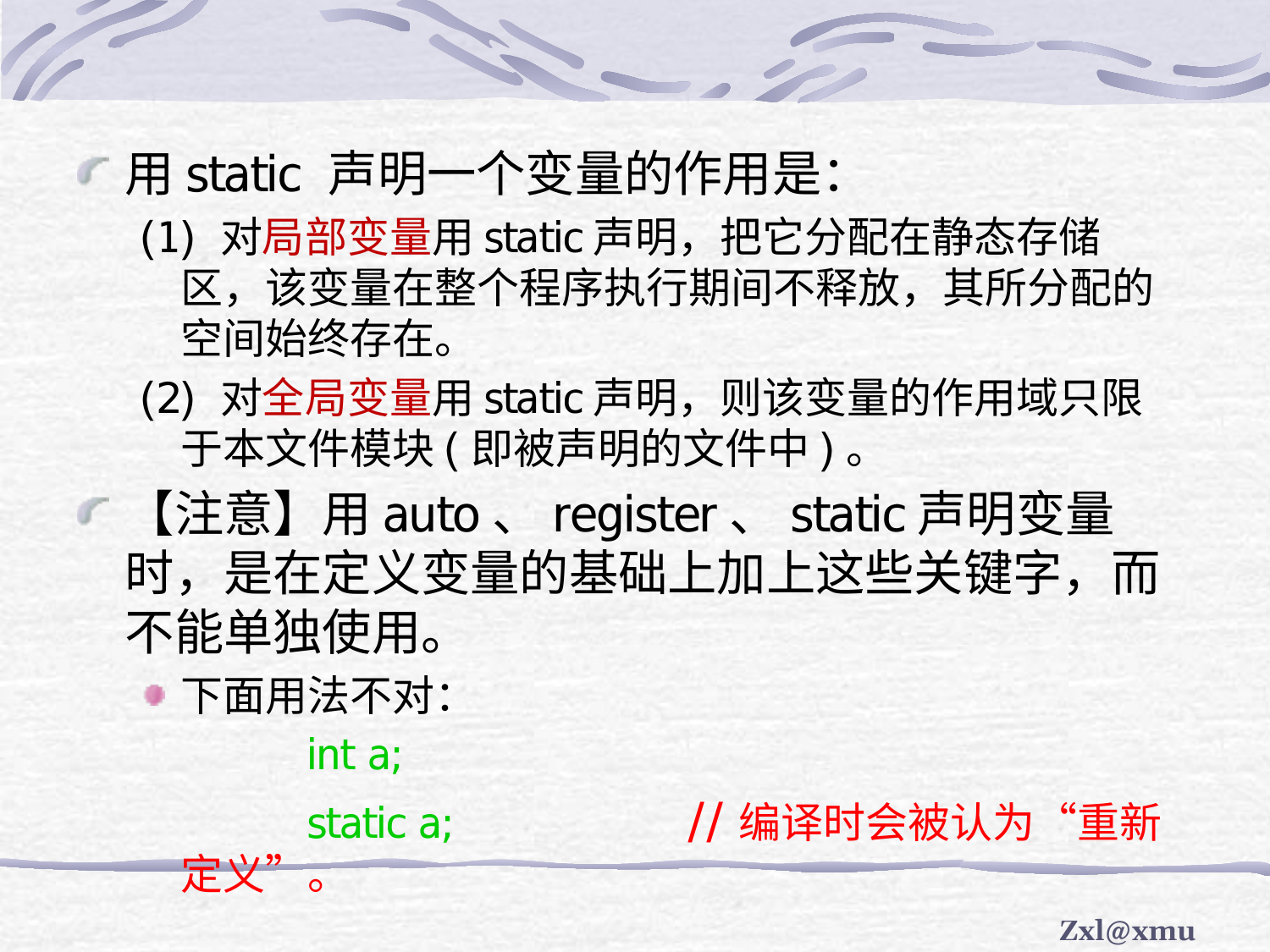

用static 声明一个变量的作用是：
(1) 对局部变量用static声明，把它分配在静态存储区，该变量在整个程序执行期间不释放，其所分配的空间始终存在。
(2) 对全局变量用static声明，则该变量的作用域只限于本文件模块(即被声明的文件中)。
【注意】用auto、register、static声明变量时，是在定义变量的基础上加上这些关键字，而不能单独使用。
下面用法不对：
		int a;
		static a;   		//编译时会被认为“重新定义”。